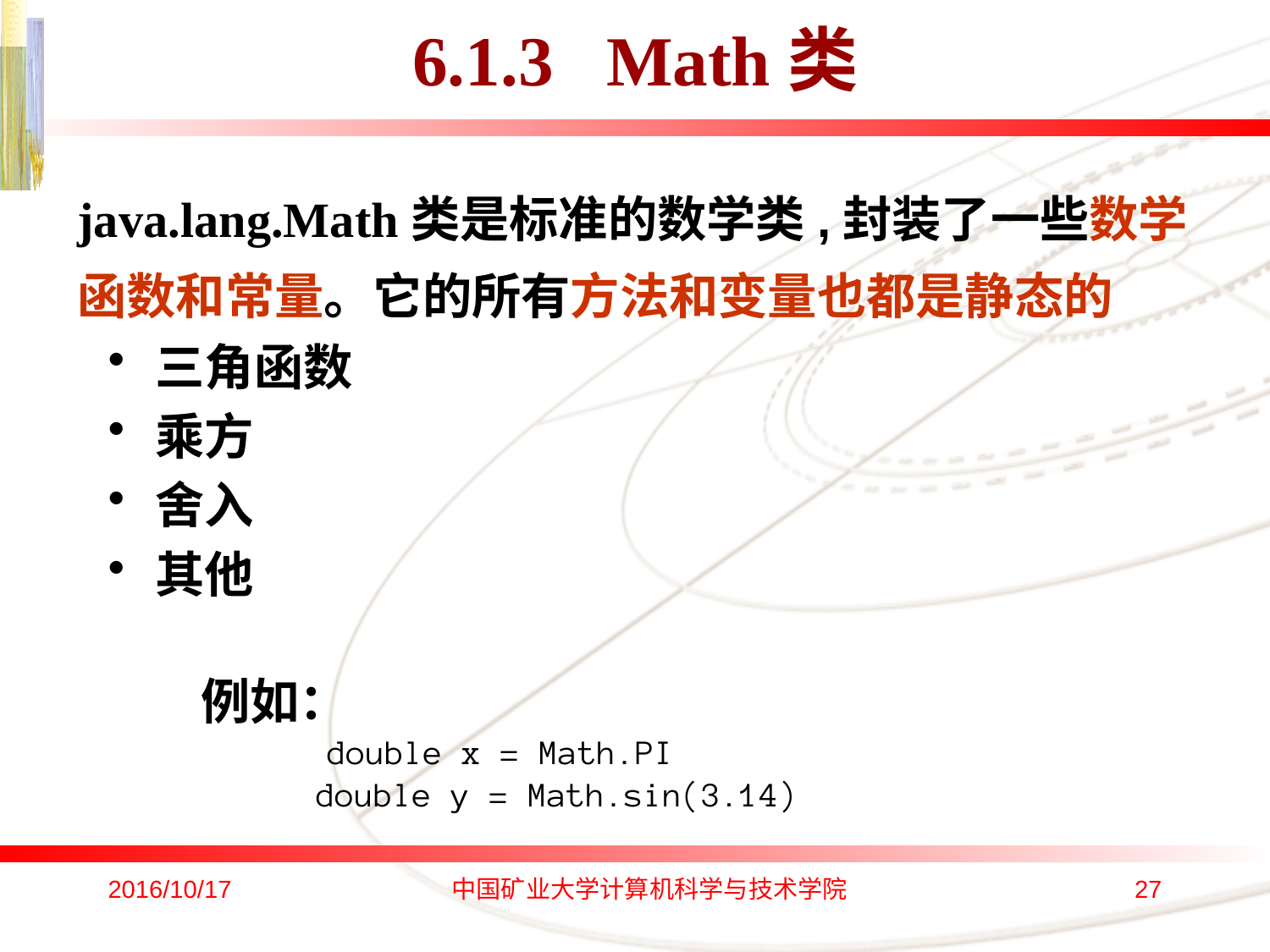

# 6.1.3   Math类
java.lang.Math类是标准的数学类,封装了一些数学函数和常量。它的所有方法和变量也都是静态的
三角函数
乘方
舍入
其他
例如：
             double x = Math.PI
      double y = Math.sin(3.14)

2016/10/17
中国矿业大学计算机科学与技术学院
27